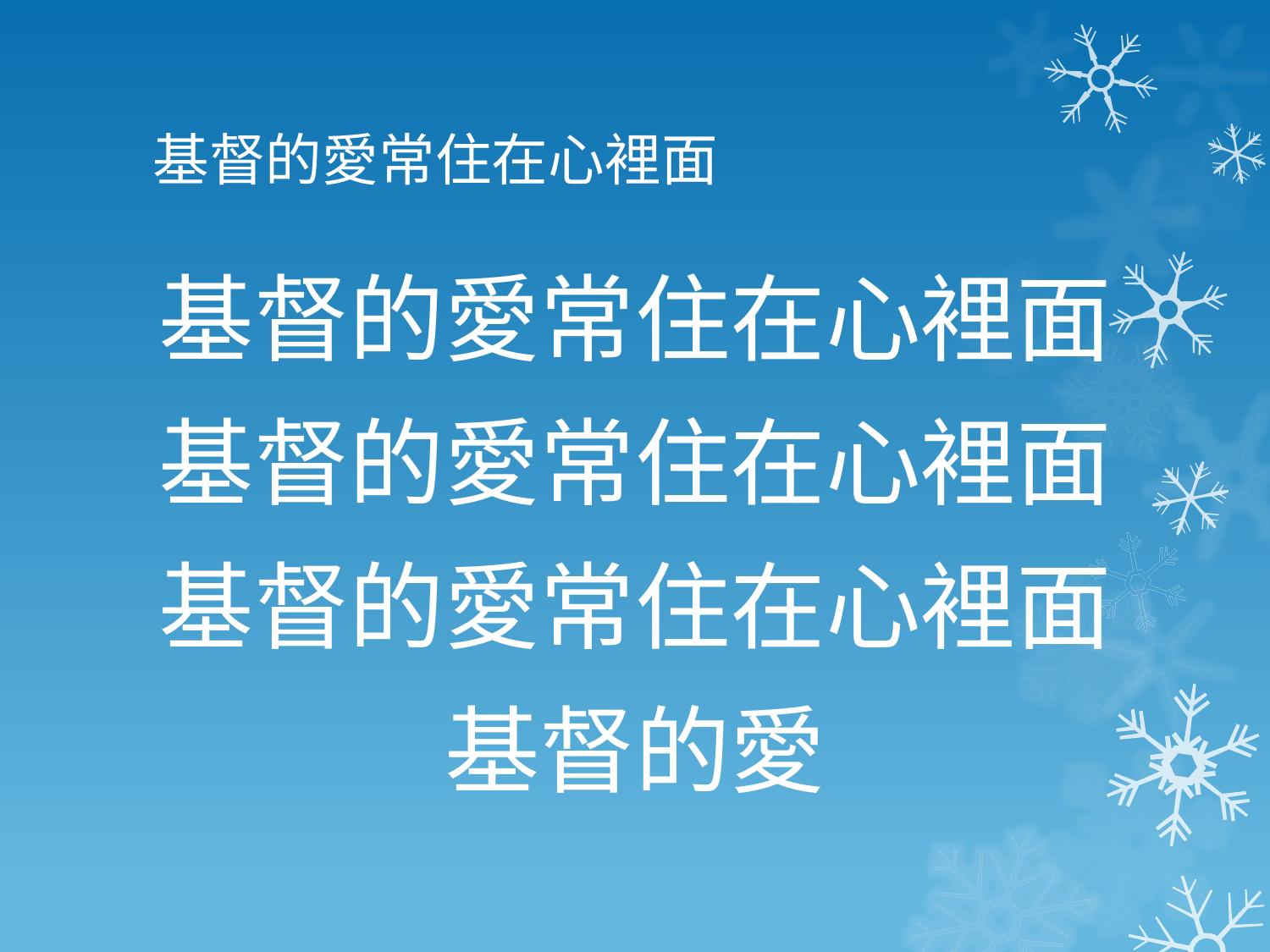

# 基督的愛常住在心裡面
基督的愛常住在心裡面
基督的愛常住在心裡面
基督的愛常住在心裡面
基督的愛